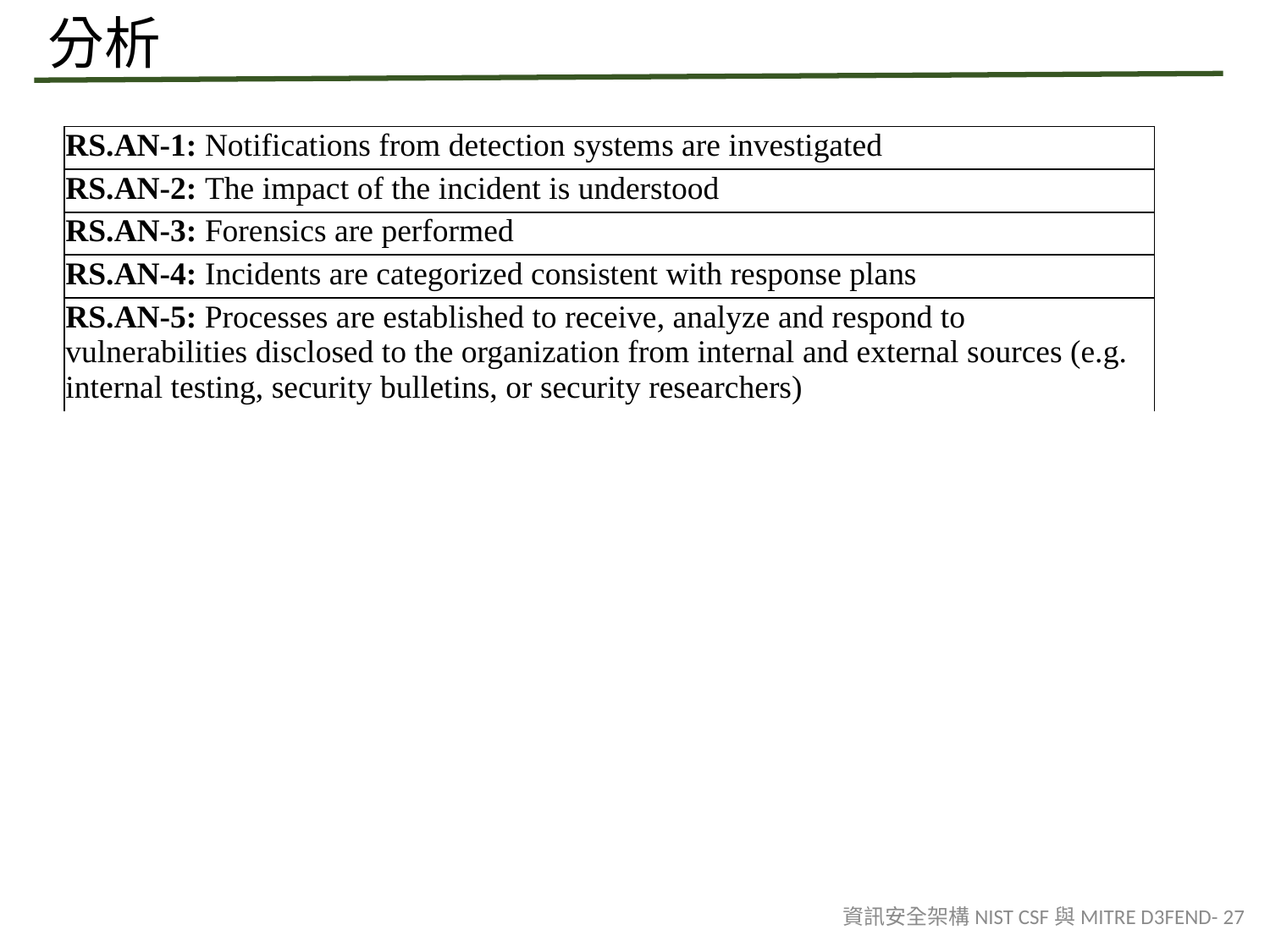

# 分析
| RS.AN-1: Notifications from detection systems are investigated |
| --- |
| RS.AN-2: The impact of the incident is understood |
| RS.AN-3: Forensics are performed |
| RS.AN-4: Incidents are categorized consistent with response plans |
| RS.AN-5: Processes are established to receive, analyze and respond to vulnerabilities disclosed to the organization from internal and external sources (e.g. internal testing, security bulletins, or security researchers) |
資訊安全架構NIST CSF與MITRE D3FEND- 27